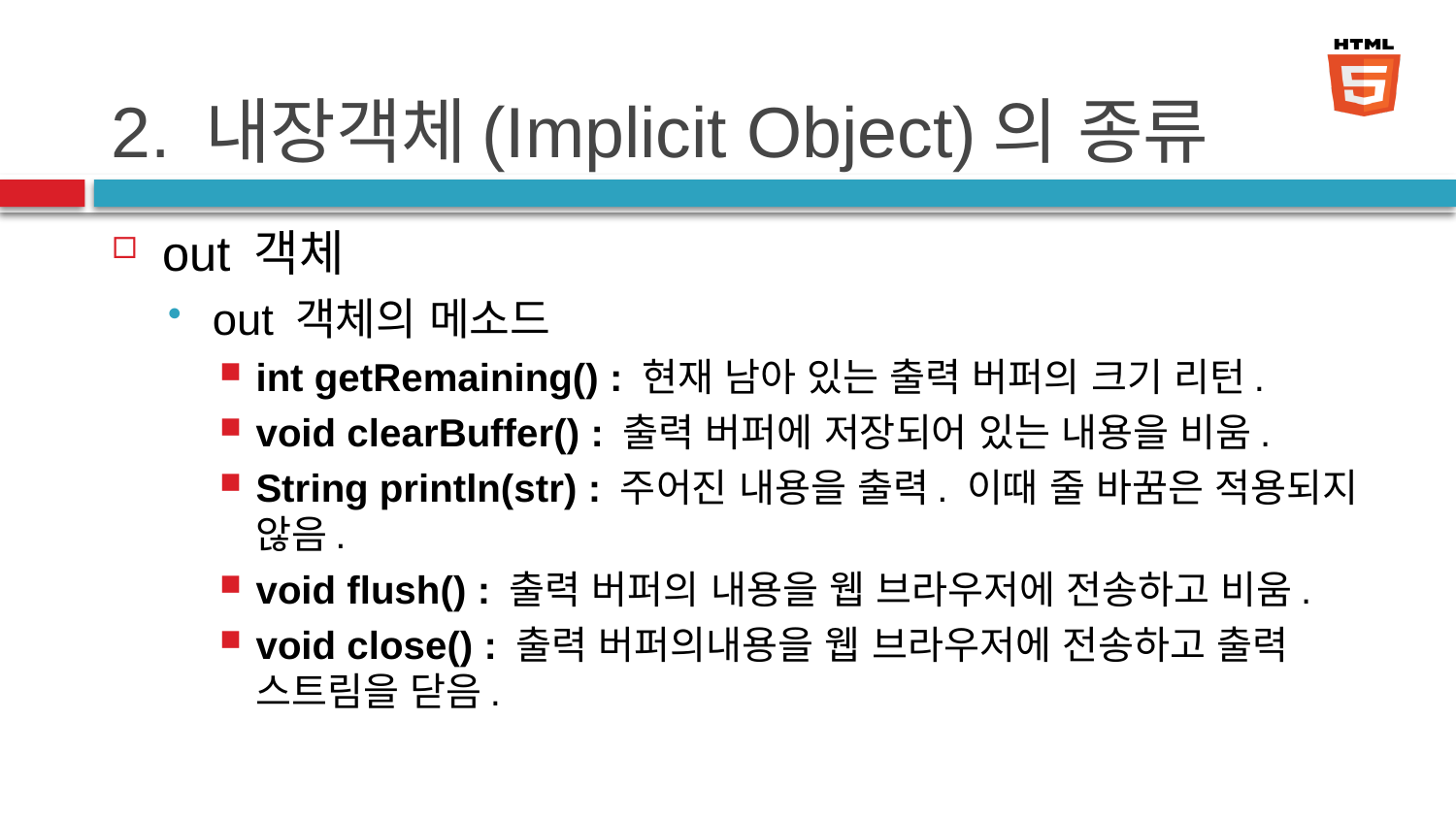

# 2. 내장객체(Implicit Object)의 종류
out 객체
out 객체의 메소드
int getRemaining() : 현재 남아 있는 출력 버퍼의 크기 리턴.
void clearBuffer() : 출력 버퍼에 저장되어 있는 내용을 비움.
String println(str) : 주어진 내용을 출력. 이때 줄 바꿈은 적용되지 않음.
void flush() : 출력 버퍼의 내용을 웹 브라우저에 전송하고 비움.
void close() : 출력 버퍼의내용을 웹 브라우저에 전송하고 출력 스트림을 닫음.